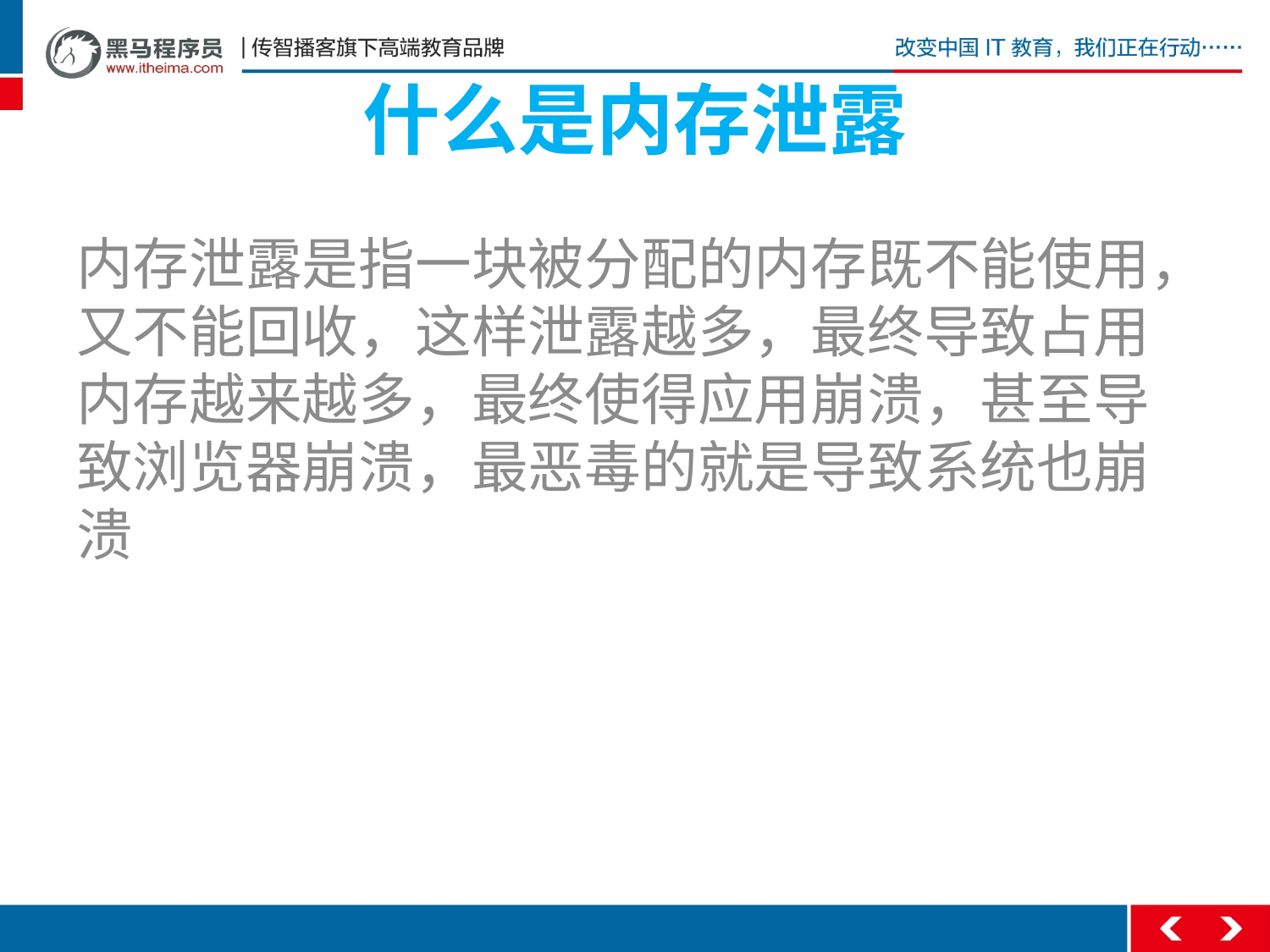

# 什么是内存泄露
内存泄露是指一块被分配的内存既不能使用，又不能回收，这样泄露越多，最终导致占用内存越来越多，最终使得应用崩溃，甚至导致浏览器崩溃，最恶毒的就是导致系统也崩溃